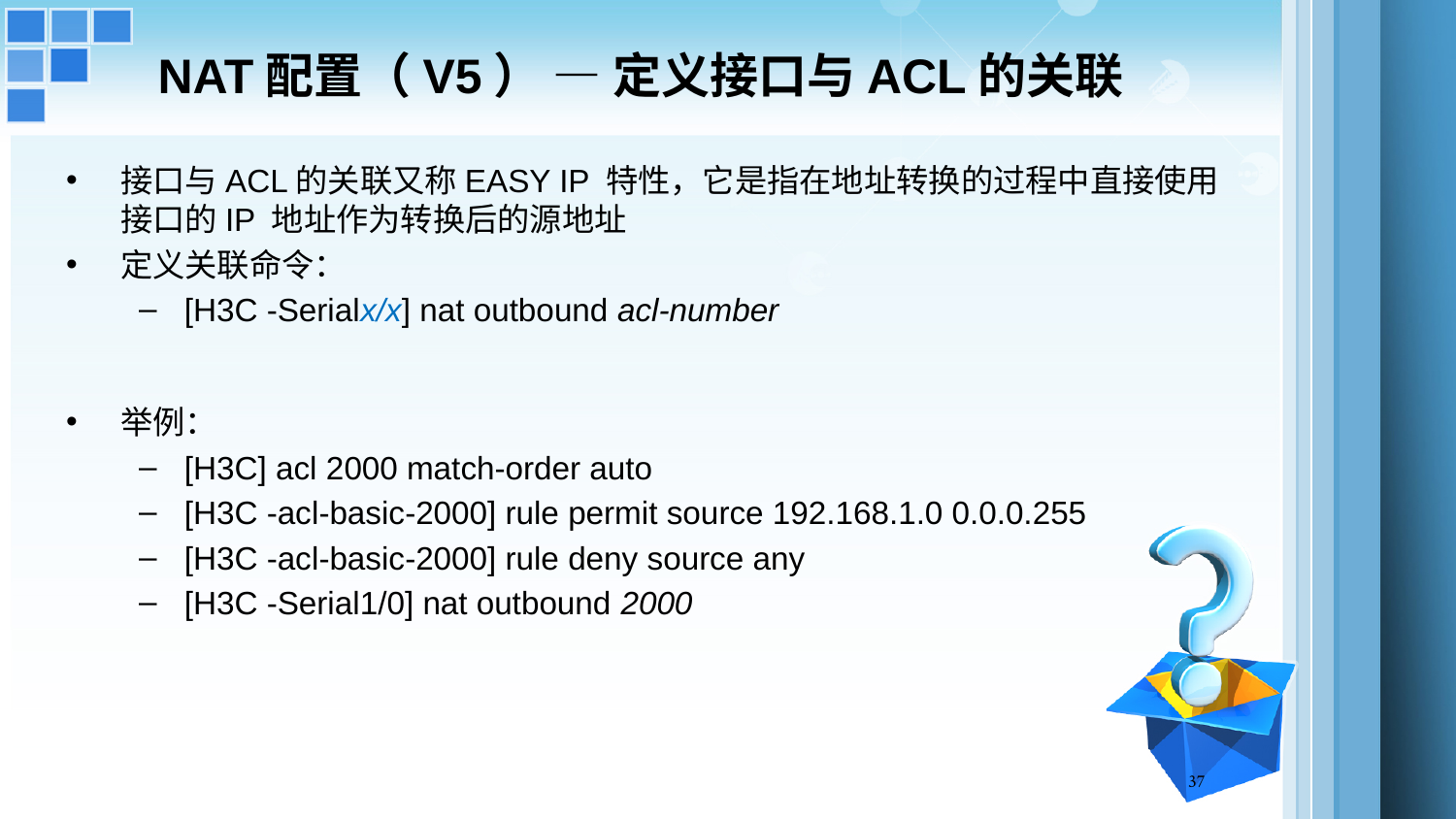

NAT配置（V5） — 定义接口与ACL的关联
接口与ACL的关联又称EASY IP 特性，它是指在地址转换的过程中直接使用接口的IP 地址作为转换后的源地址
定义关联命令：
[H3C -Serialx/x] nat outbound acl-number

举例：
[H3C] acl 2000 match-order auto
[H3C -acl-basic-2000] rule permit source 192.168.1.0 0.0.0.255
[H3C -acl-basic-2000] rule deny source any
[H3C -Serial1/0] nat outbound 2000
37